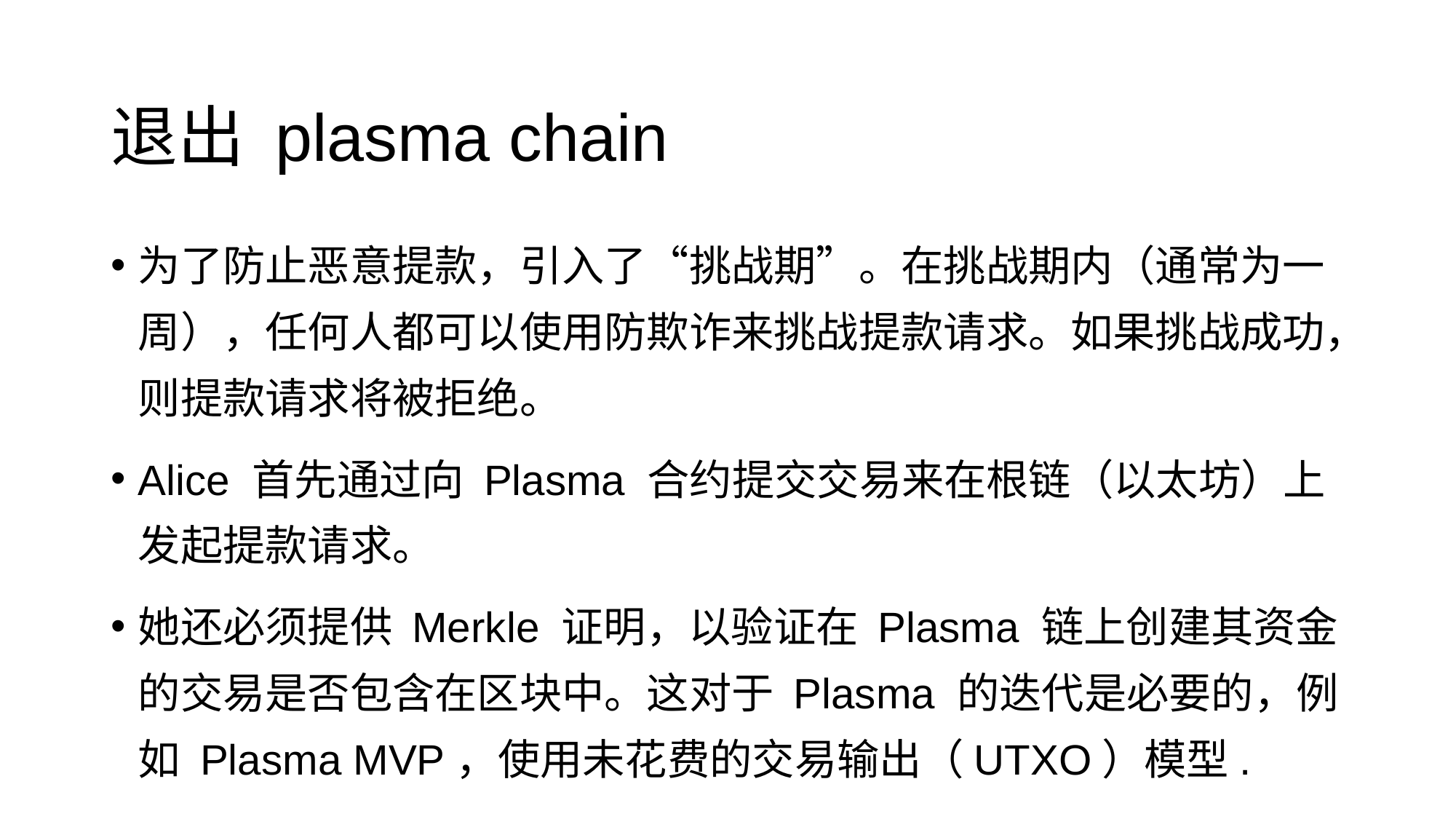

# 退出 plasma chain
为了防止恶意提款，引入了“挑战期”。在挑战期内（通常为一周），任何人都可以使用防欺诈来挑战提款请求。如果挑战成功，则提款请求将被拒绝。
Alice 首先通过向 Plasma 合约提交交易来在根链（以太坊）上发起提款请求。
她还必须提供 Merkle 证明，以验证在 Plasma 链上创建其资金的交易是否包含在区块中。这对于 Plasma 的迭代是必要的，例如 Plasma MVP，使用未花费的交易输出（UTXO）模型.
用户还必须在提款请求中添加保证金，作为诚实行为的保证。如果挑战者证明爱丽丝的提款请求无效，她的保证金就会被削减，其中一部分作为奖励送给挑战者。
如果挑战期过后，没有人提供防欺诈证明，则 Alice 的提款请求被视为有效，允许她从以太坊上的 Plasma 合约中取回存款。